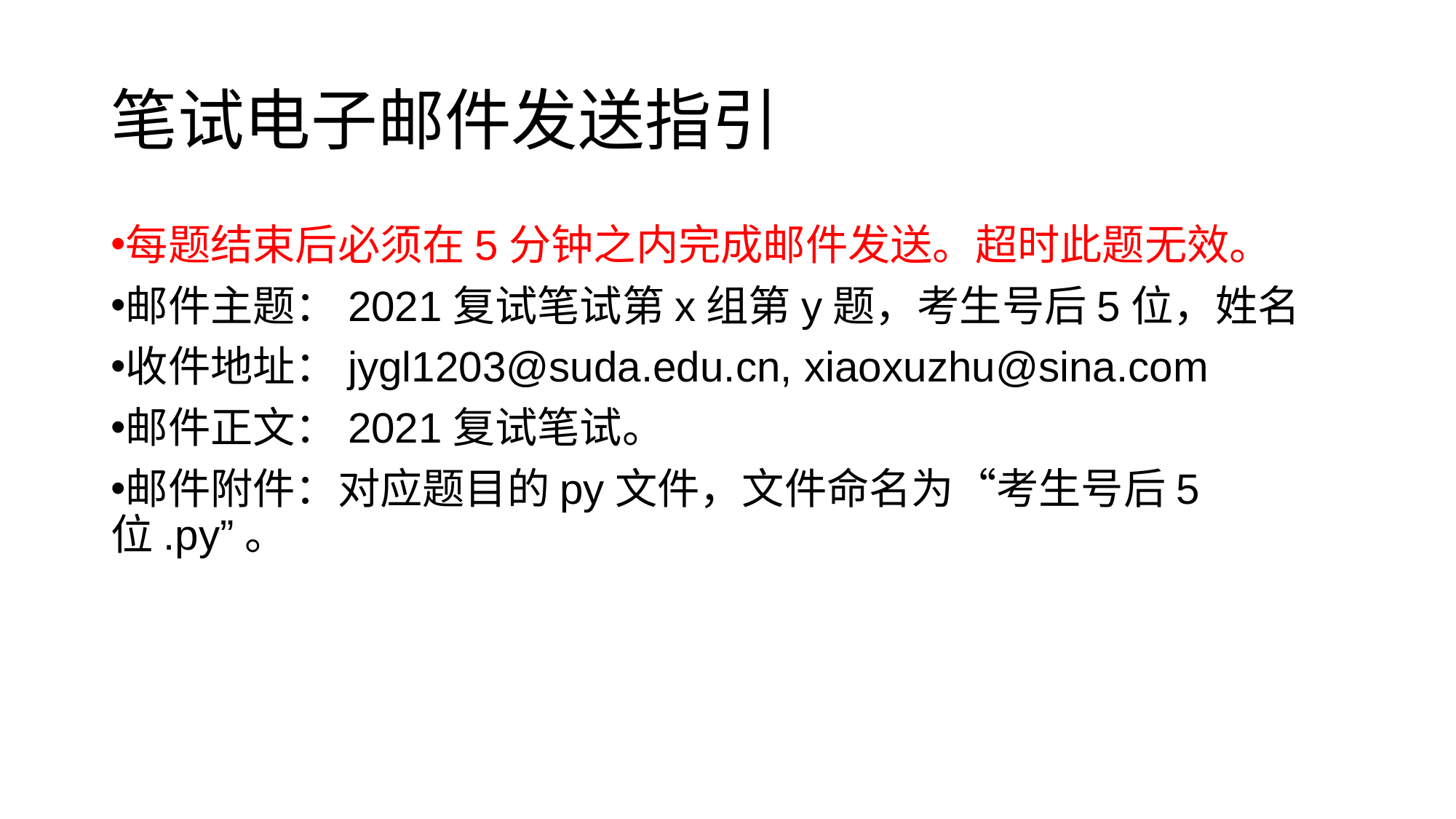

# 笔试电子邮件发送指引
每题结束后必须在5分钟之内完成邮件发送。超时此题无效。
邮件主题：2021复试笔试第x组第y题，考生号后5位，姓名
收件地址：jygl1203@suda.edu.cn, xiaoxuzhu@sina.com
邮件正文：2021复试笔试。
邮件附件：对应题目的py文件，文件命名为“考生号后5位.py”。